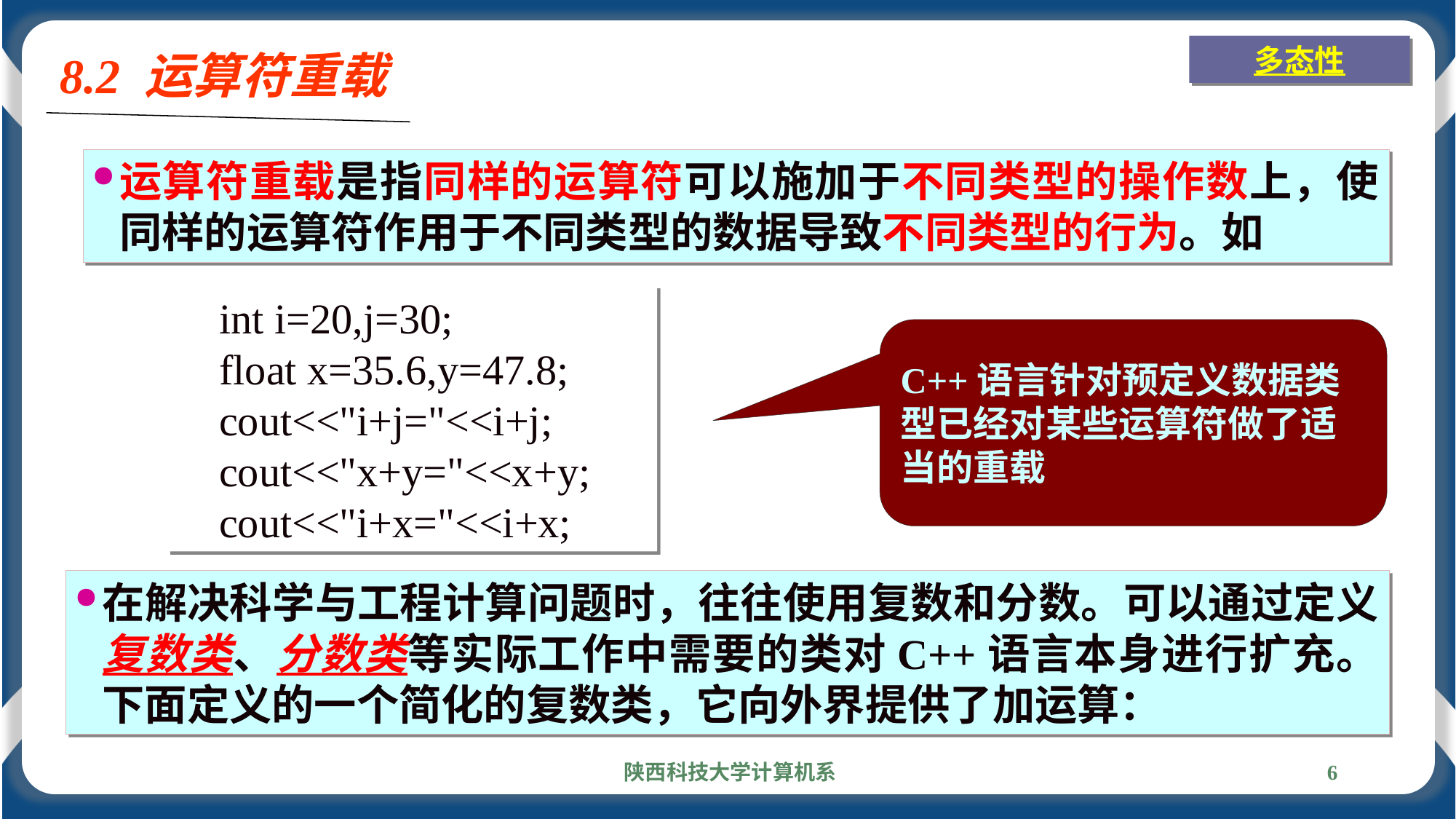

8.2 运算符重载
多态性

运算符重载是指同样的运算符可以施加于不同类型的操作数上，使同样的运算符作用于不同类型的数据导致不同类型的行为。如
int i=20,j=30;
float x=35.6,y=47.8;
cout<<"i+j="<<i+j;
cout<<"x+y="<<x+y;
cout<<"i+x="<<i+x;
C++语言针对预定义数据类型已经对某些运算符做了适当的重载
在解决科学与工程计算问题时，往往使用复数和分数。可以通过定义复数类、分数类等实际工作中需要的类对C++语言本身进行扩充。下面定义的一个简化的复数类，它向外界提供了加运算：
陕西科技大学计算机系
6